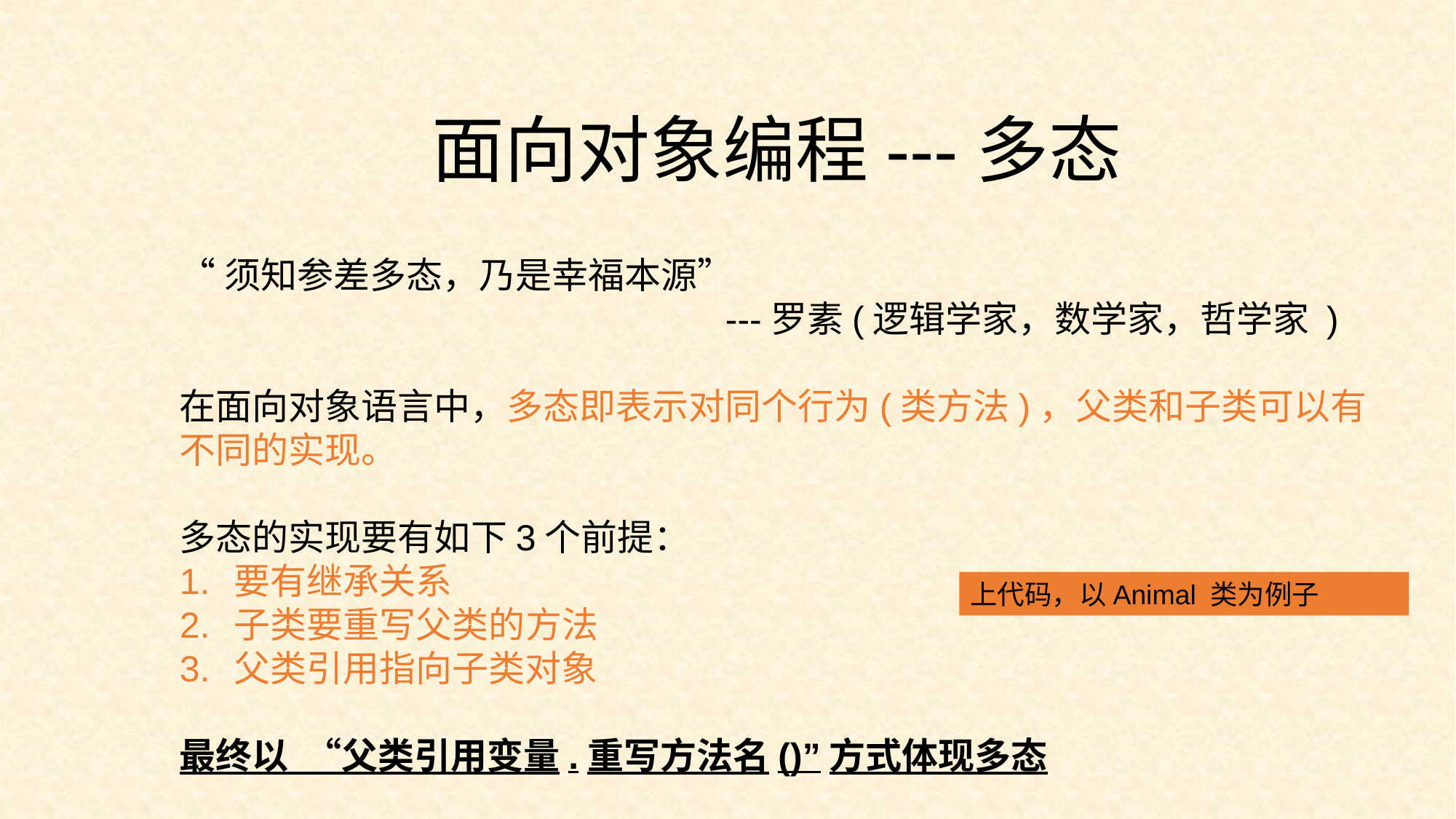

面向对象编程---多态
“须知参差多态，乃是幸福本源”
					---罗素(逻辑学家，数学家，哲学家 )

在面向对象语言中，多态即表示对同个行为(类方法)，父类和子类可以有不同的实现。

多态的实现要有如下3个前提：
要有继承关系
子类要重写父类的方法
父类引用指向子类对象

最终以  “父类引用变量.重写方法名()”方式体现多态

上代码，以Animal 类为例子